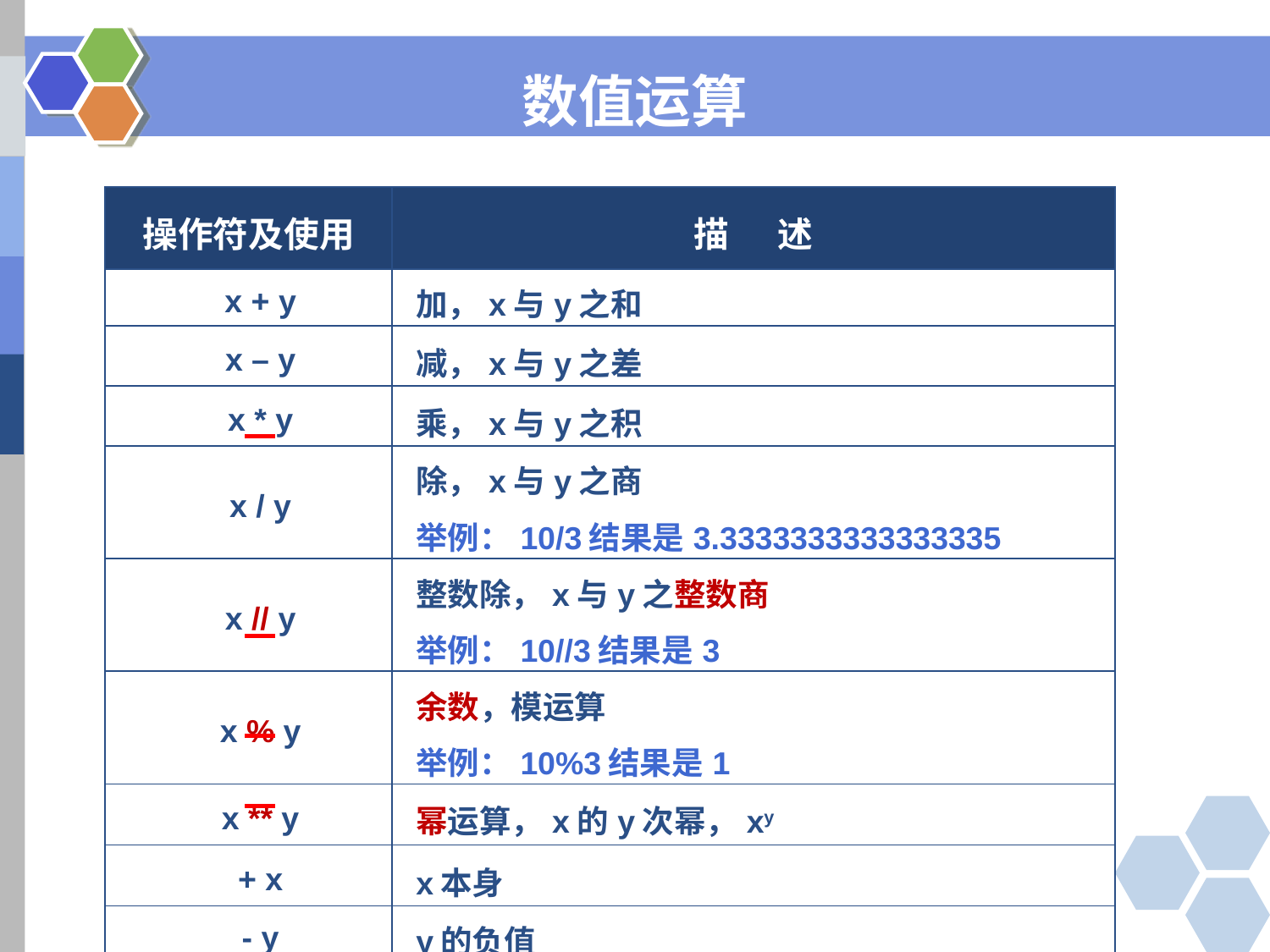

数值运算
| 操作符及使用 | 描 述 |
| --- | --- |
| x + y | 加，x与y之和 |
| x – y | 减，x与y之差 |
| x \* y | 乘，x与y之积 |
| x / y | 除，x与y之商 举例：10/3结果是3.3333333333333335 |
| x // y | 整数除，x与y之整数商 举例：10//3结果是3 |
| x % y | 余数，模运算 举例：10%3结果是1 |
| x \*\* y | 幂运算，x的y次幂，xy |
| + x | x本身 |
| - y | y的负值 |